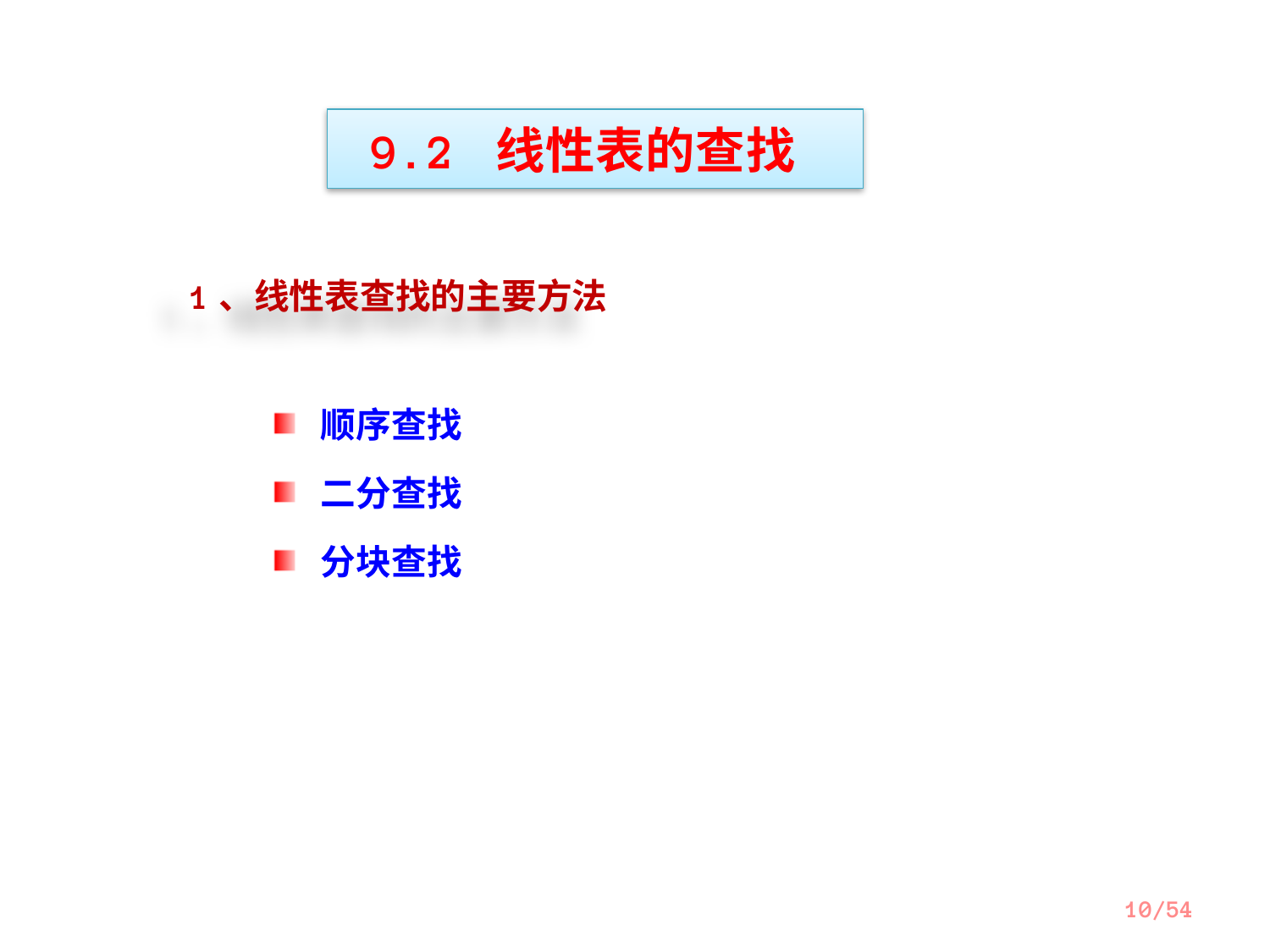

9.2 线性表的查找
1、线性表查找的主要方法
顺序查找
二分查找
分块查找
10/54